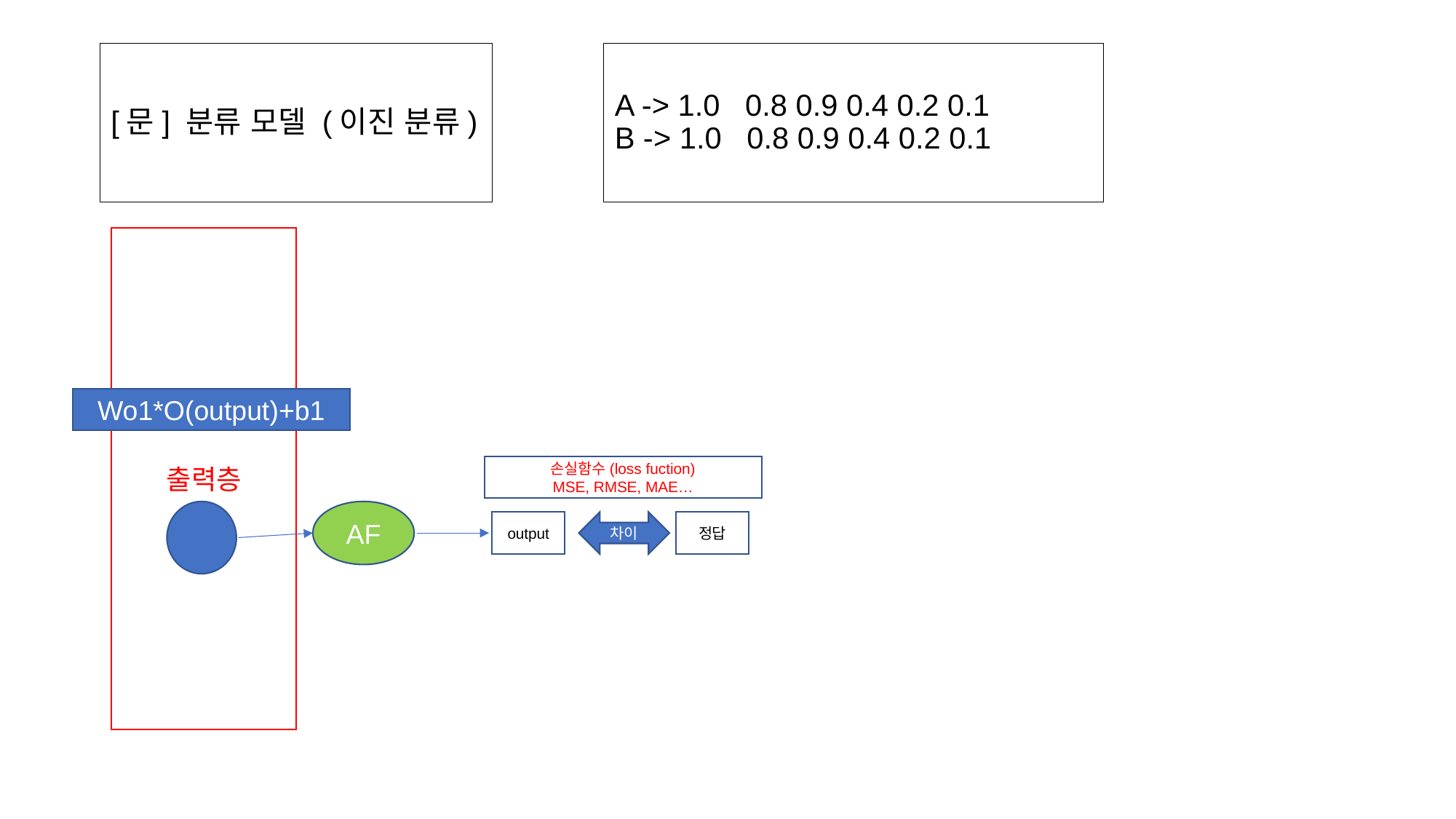

A -> 1.0   0.8 0.9 0.4 0.2 0.1
B -> 1.0   0.8 0.9 0.4 0.2 0.1
# [문] 분류 모델 (이진 분류)
출력층
Wo1*O(output)+b1
손실함수(loss fuction)
MSE, RMSE, MAE…

AF
차이
정답
output